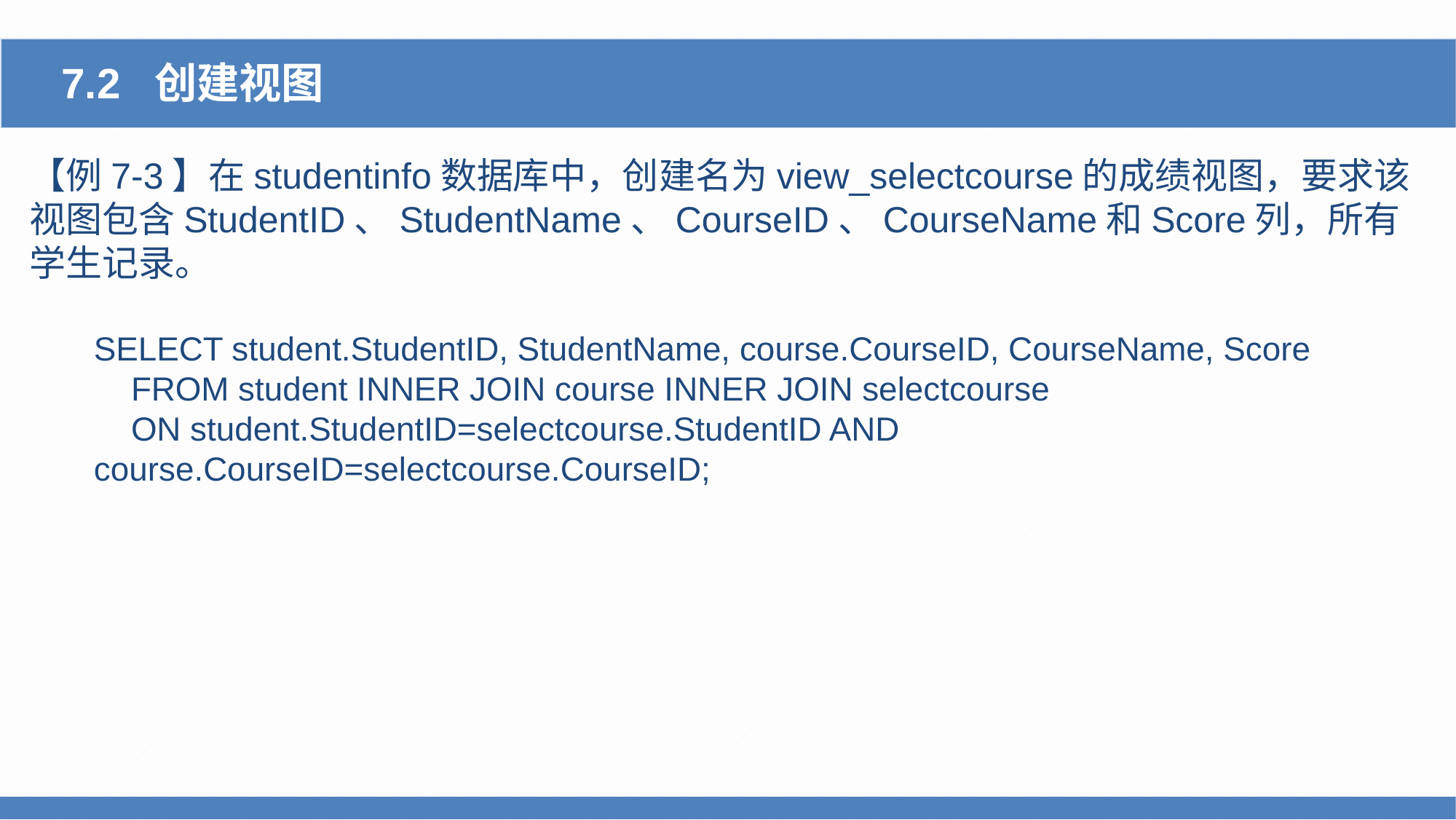

7.2  创建视图
【例7-3】在studentinfo数据库中，创建名为view_selectcourse的成绩视图，要求该视图包含StudentID、StudentName、CourseID、CourseName和Score列，所有学生记录。

SELECT student.StudentID, StudentName, course.CourseID, CourseName, Score
    FROM student INNER JOIN course INNER JOIN selectcourse
    ON student.StudentID=selectcourse.StudentID AND course.CourseID=selectcourse.CourseID;